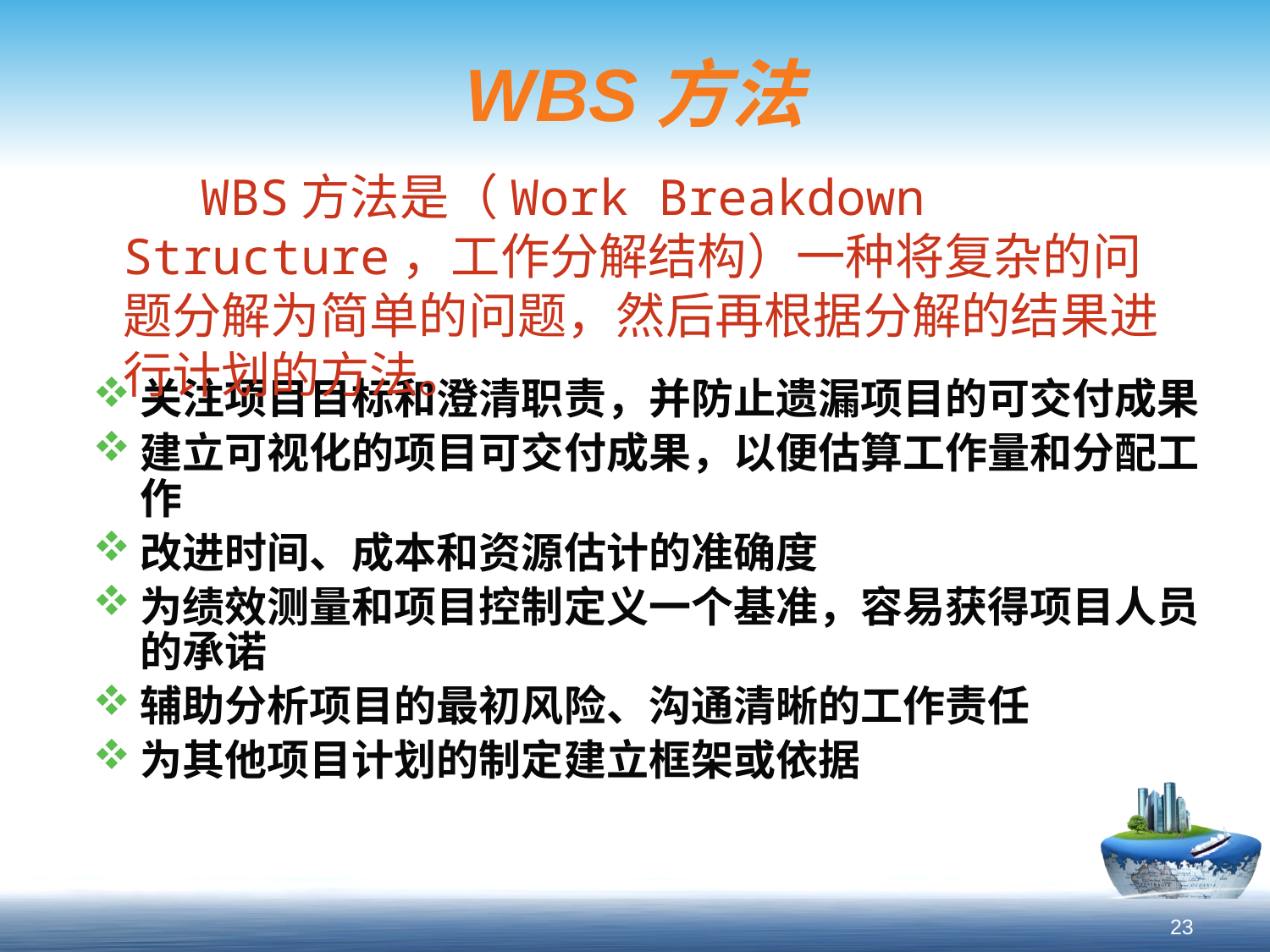

# WBS方法
            WBS方法是（Work Breakdown Structure，工作分解结构）一种将复杂的问题分解为简单的问题，然后再根据分解的结果进行计划的方法。

关注项目目标和澄清职责，并防止遗漏项目的可交付成果
建立可视化的项目可交付成果，以便估算工作量和分配工作
改进时间、成本和资源估计的准确度
为绩效测量和项目控制定义一个基准，容易获得项目人员的承诺
辅助分析项目的最初风险、沟通清晰的工作责任
为其他项目计划的制定建立框架或依据

23